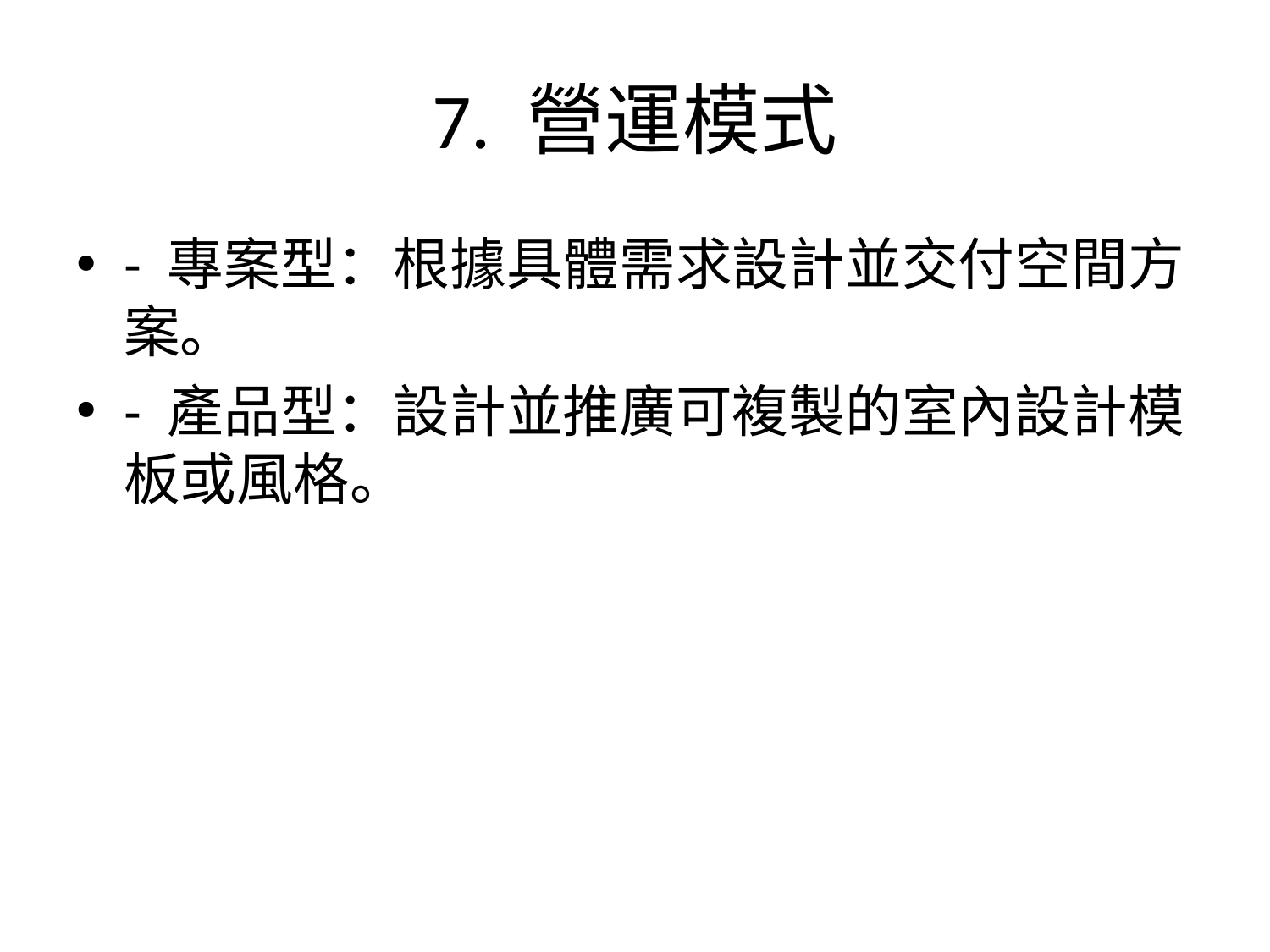

# 7. 營運模式
- 專案型：根據具體需求設計並交付空間方案。
- 產品型：設計並推廣可複製的室內設計模板或風格。